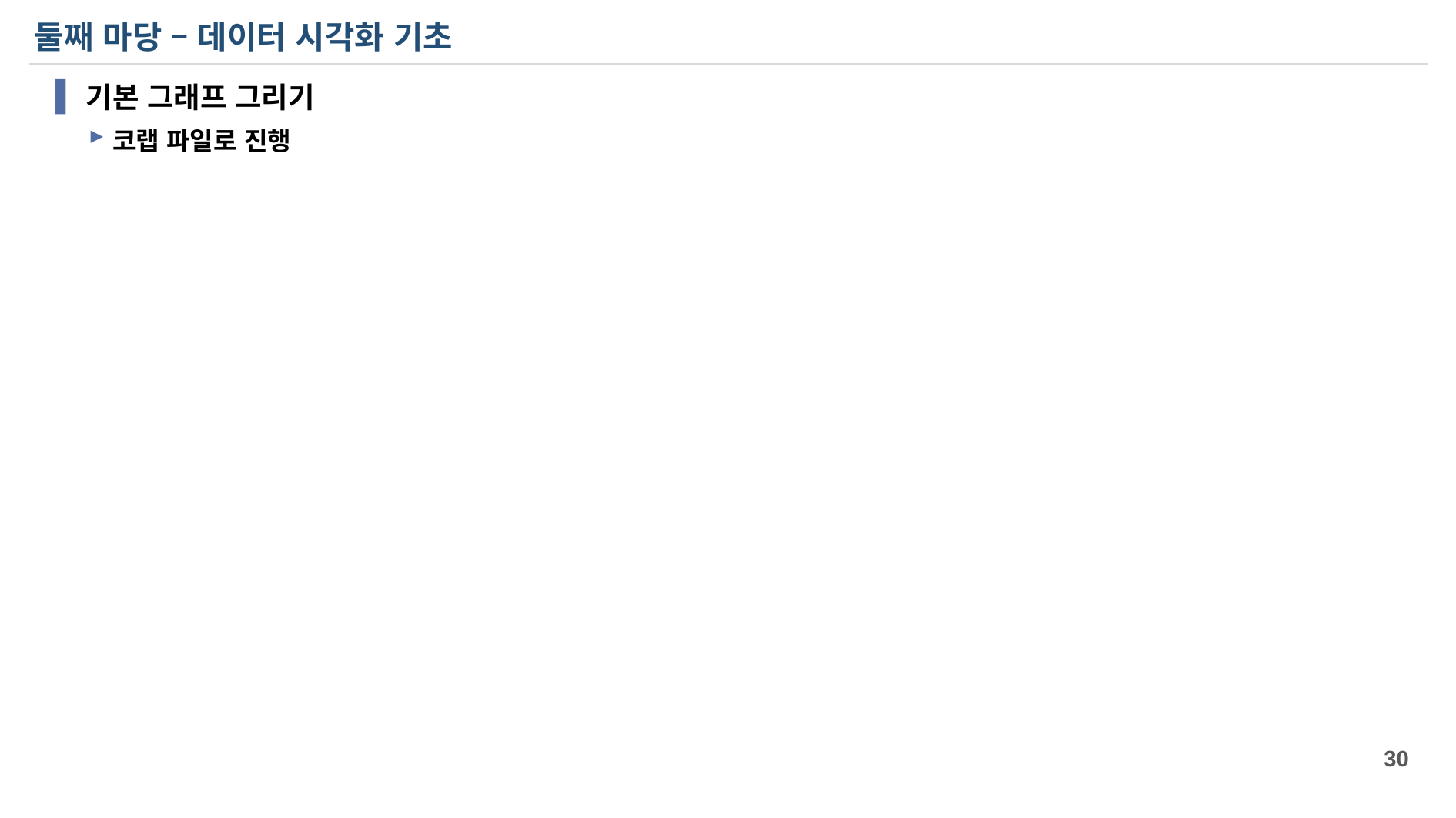

# 둘째 마당 – 데이터 시각화 기초
기본 그래프 그리기
코랩 파일로 진행

30